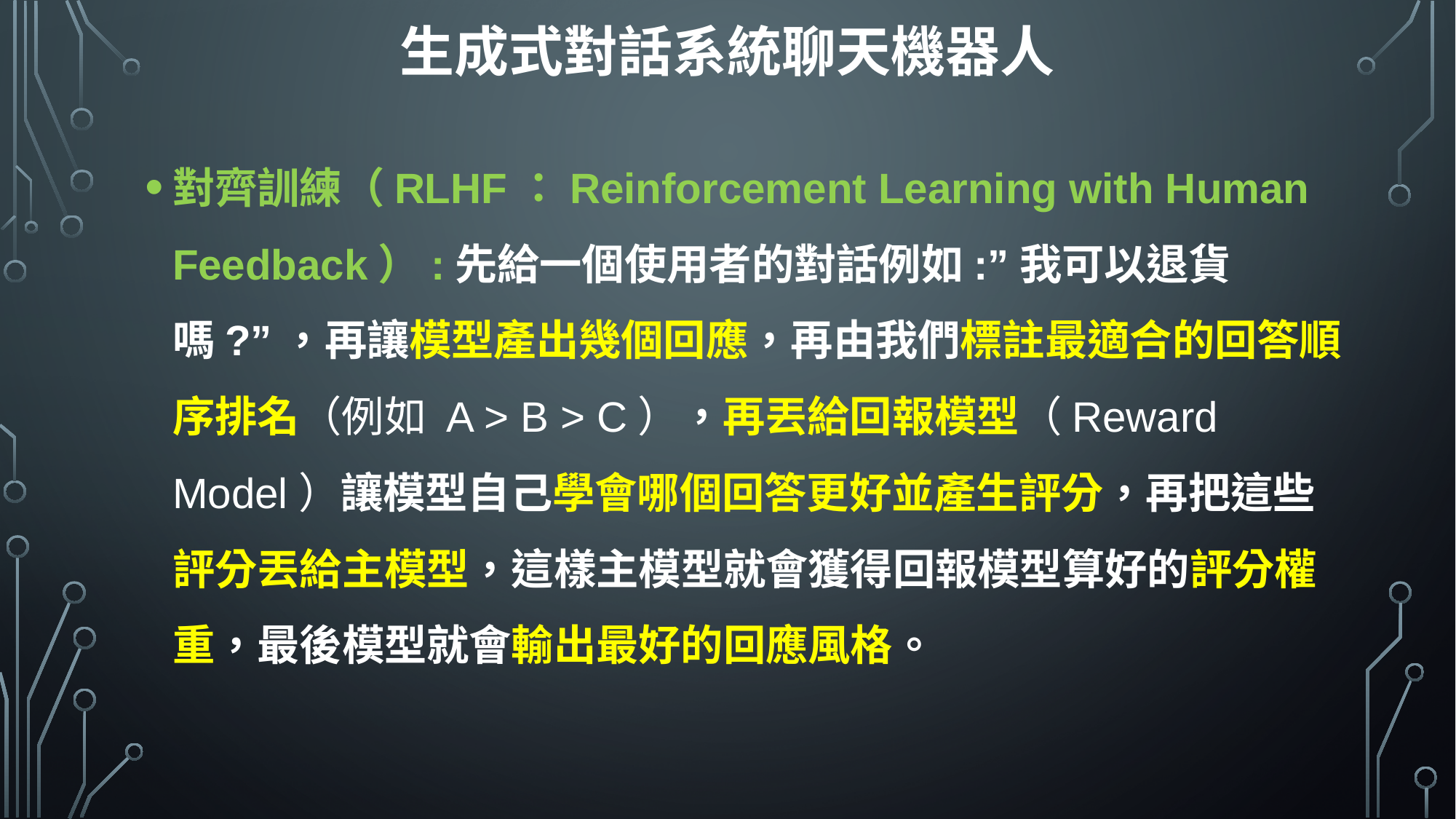

生成式對話系統聊天機器人
對齊訓練（RLHF：Reinforcement Learning with Human Feedback）:先給一個使用者的對話例如:”我可以退貨嗎?”，再讓模型產出幾個回應，再由我們標註最適合的回答順序排名（例如 A > B > C），再丟給回報模型（Reward Model）讓模型自己學會哪個回答更好並產生評分，再把這些評分丟給主模型，這樣主模型就會獲得回報模型算好的評分權重，最後模型就會輸出最好的回應風格。